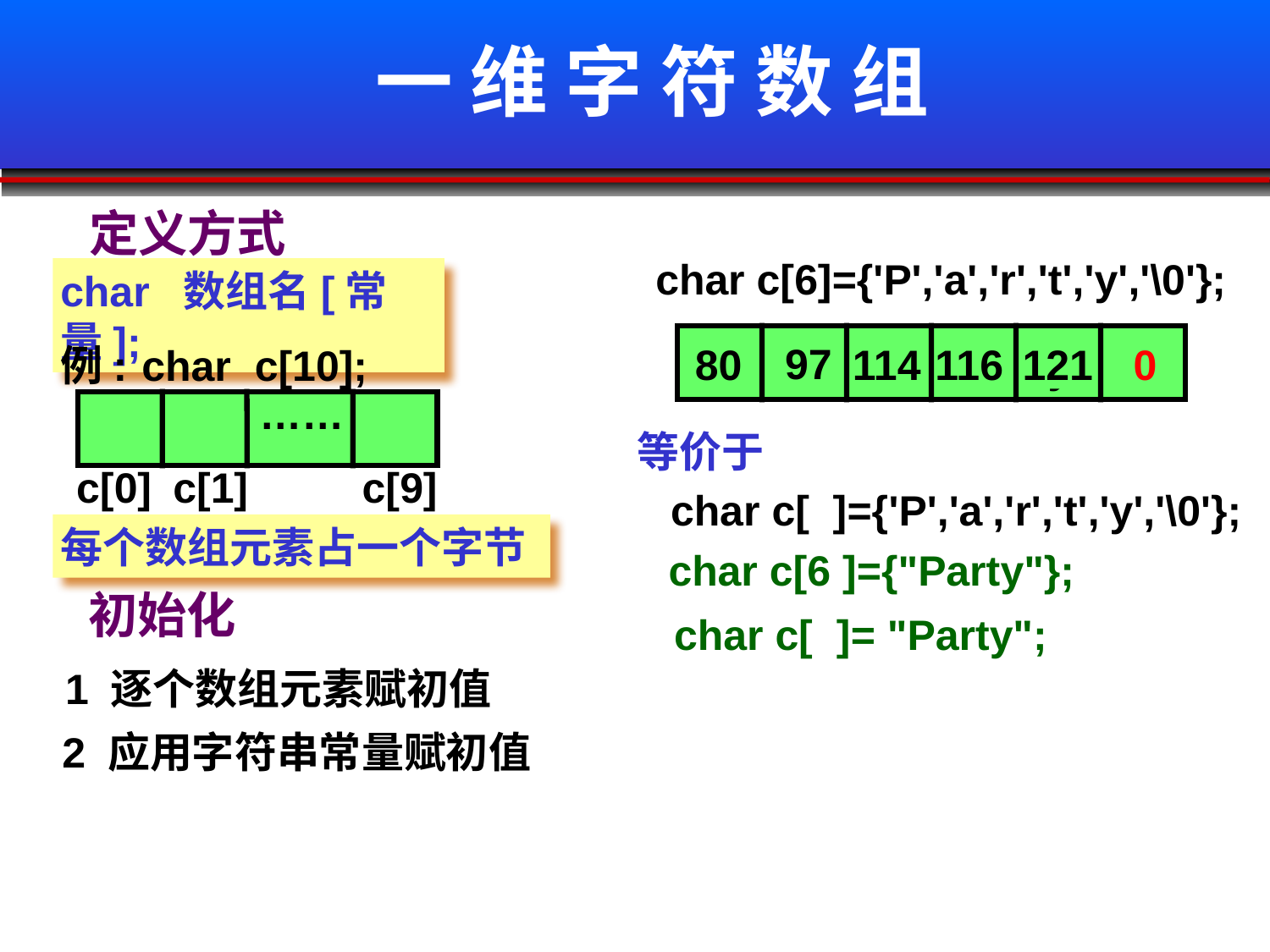

# 一 维 字 符 数 组
  定义方式
char c[6]={'P','a','r','t','y','\0'};
char  数组名[常量];

例:
char  c[10];
'a'
'r'
't'
'y'
'\0'
'P'
97
114
116
121
0
80
……

等价于
c[0]
c[1]
c[9]
char c[  ]={'P','a','r','t','y','\0'};
每个数组元素占一个字节
char c[6 ]={"Party"};
 初始化
char c[  ]= "Party";
1 逐个数组元素赋初值
2 应用字符串常量赋初值